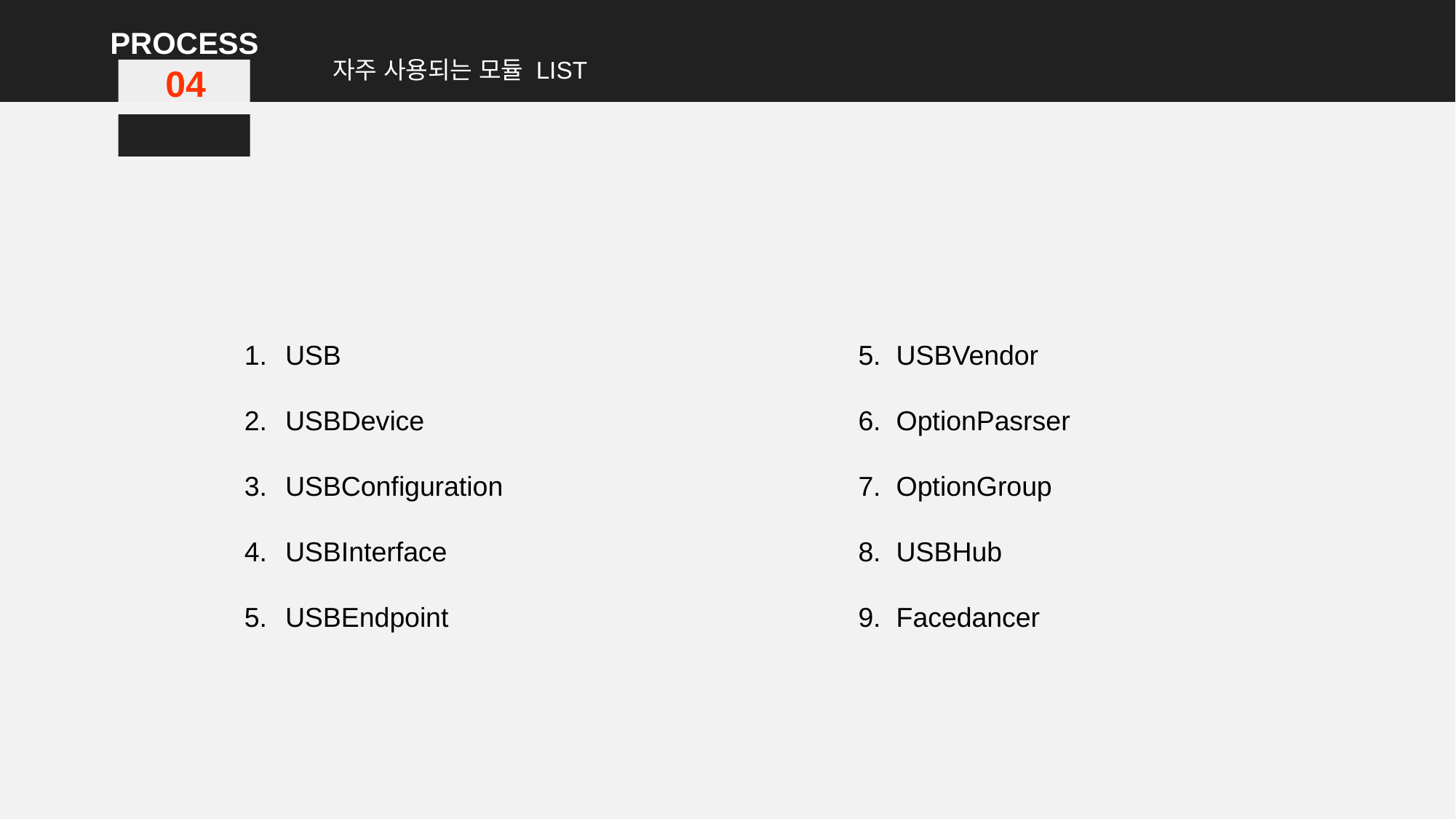

PROCESS
자주 사용되는 모듈 LIST
04

USB
USBDevice
USBConfiguration
USBInterface
USBEndpoint
5.  USBVendor
6.  OptionPasrser
7.  OptionGroup
8.  USBHub
9.  Facedancer